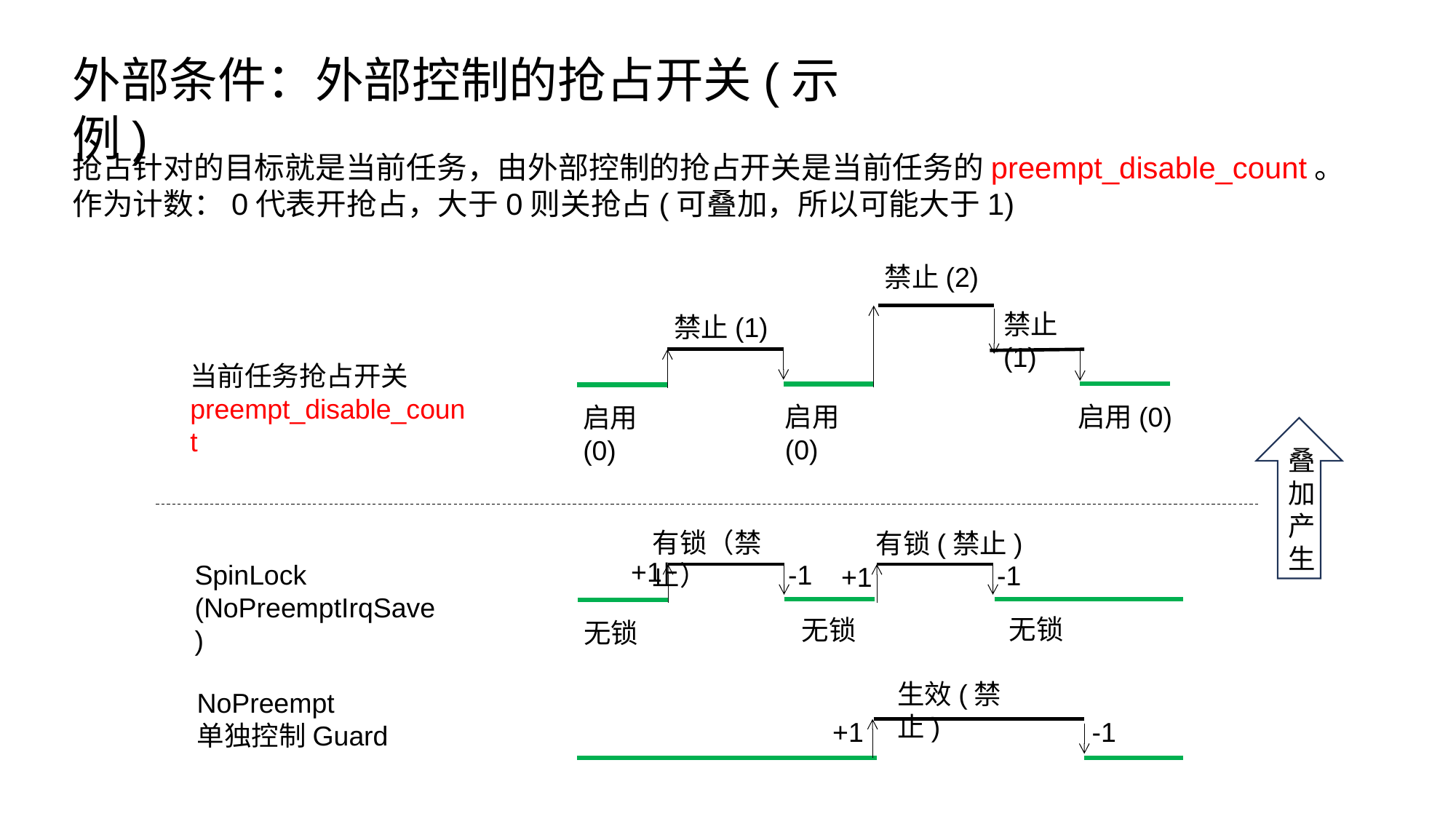

外部条件：外部控制的抢占开关(示例)
抢占针对的目标就是当前任务，由外部控制的抢占开关是当前任务的preempt_disable_count。
作为计数：0代表开抢占，大于0则关抢占(可叠加，所以可能大于1)
禁止(2)
禁止(1)
禁止(1)
当前任务抢占开关
preempt_disable_count
启用(0)
启用(0)
启用(0)
叠加产生
有锁（禁止）
有锁(禁止)
+1
SpinLock
(NoPreemptIrqSave)
-1
-1
+1
无锁
无锁
无锁
生效(禁止)
NoPreempt
单独控制Guard
+1
-1